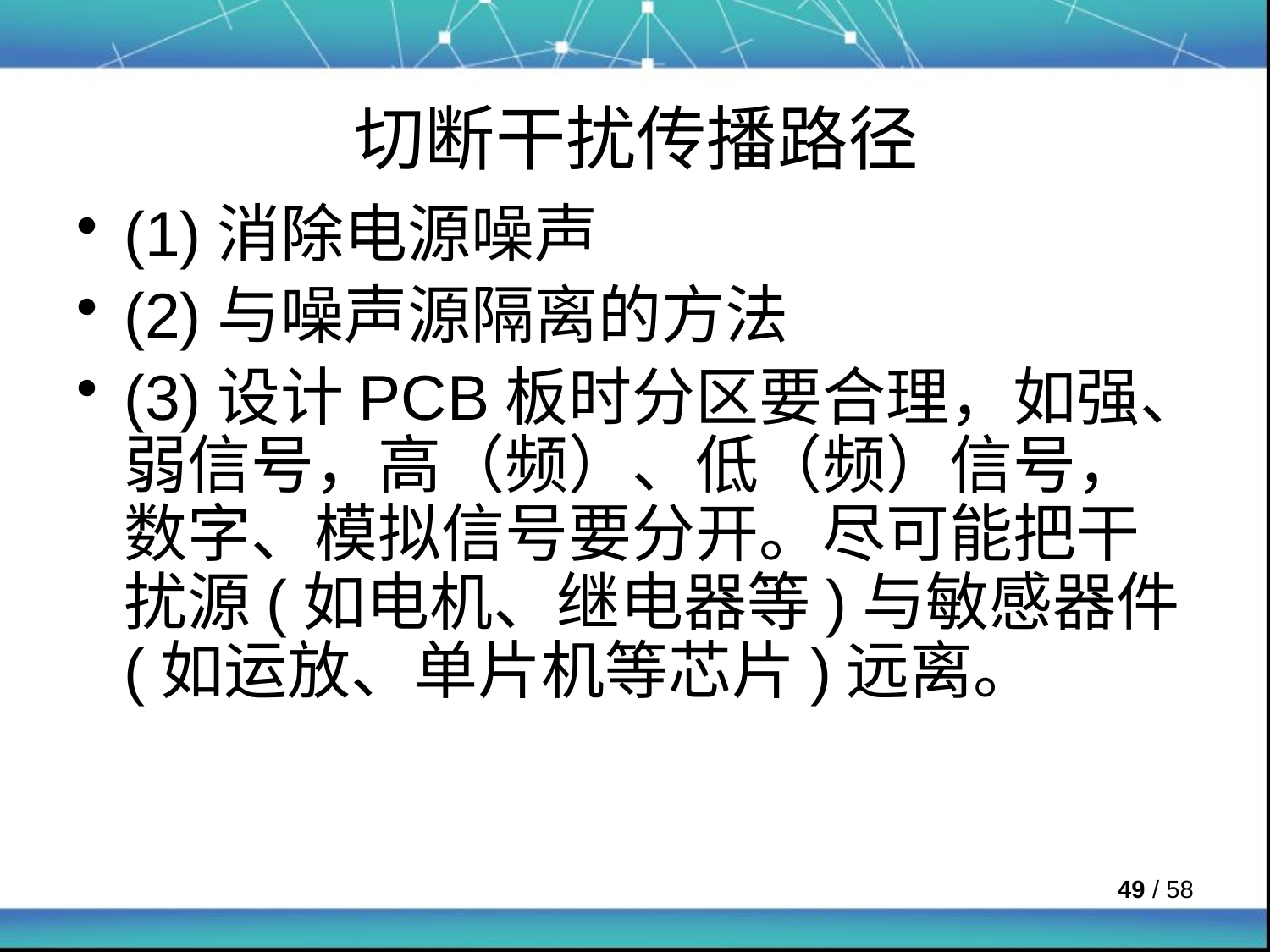

# 切断干扰传播路径
(1)消除电源噪声
(2)与噪声源隔离的方法
(3)设计PCB板时分区要合理，如强、弱信号，高（频）、低（频）信号，数字、模拟信号要分开。尽可能把干扰源(如电机、继电器等)与敏感器件(如运放、单片机等芯片)远离。
49 / 58